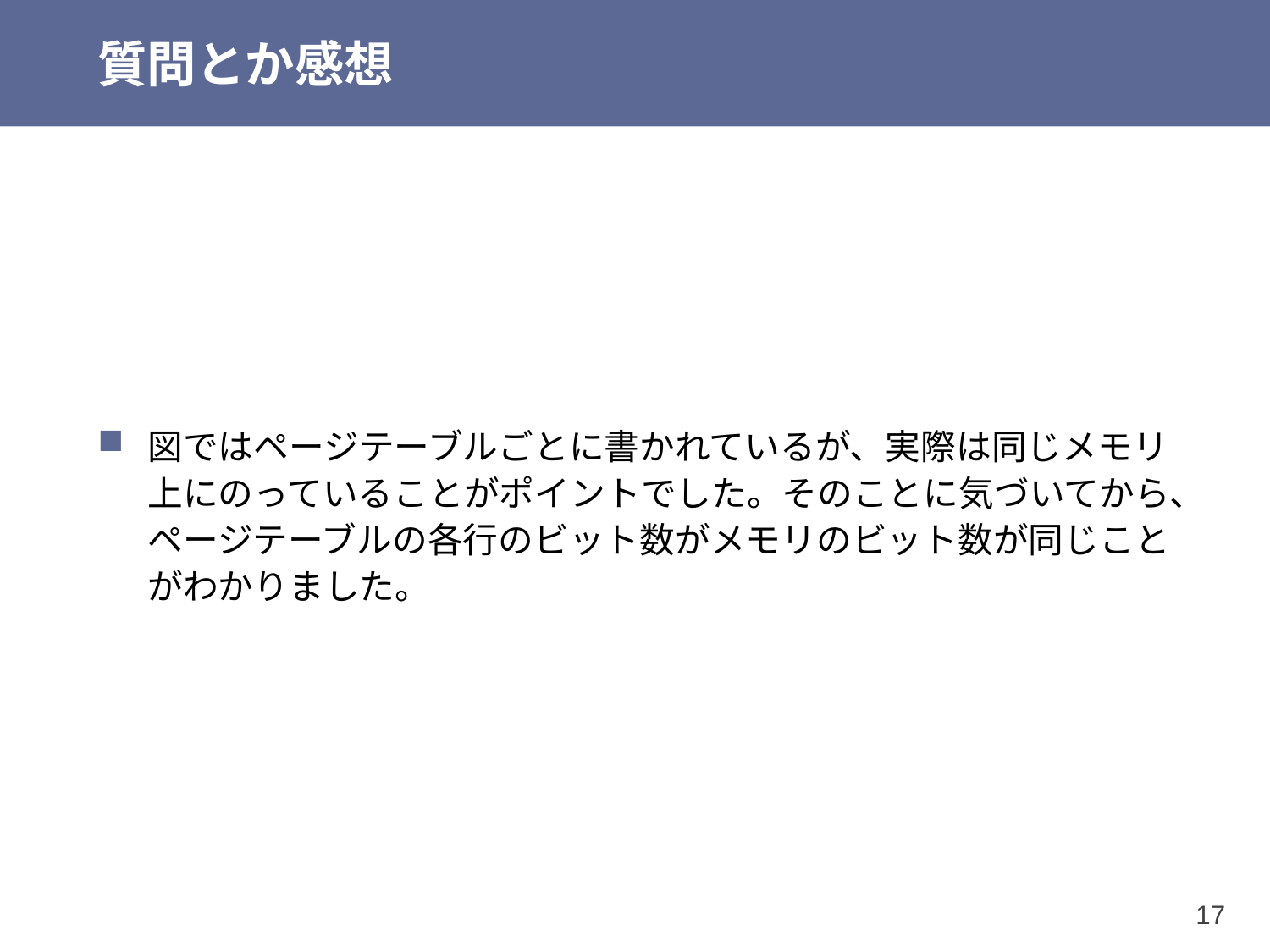

# 質問とか感想
図ではページテーブルごとに書かれているが、実際は同じメモリ上にのっていることがポイントでした。そのことに気づいてから、ページテーブルの各行のビット数がメモリのビット数が同じことがわかりました。